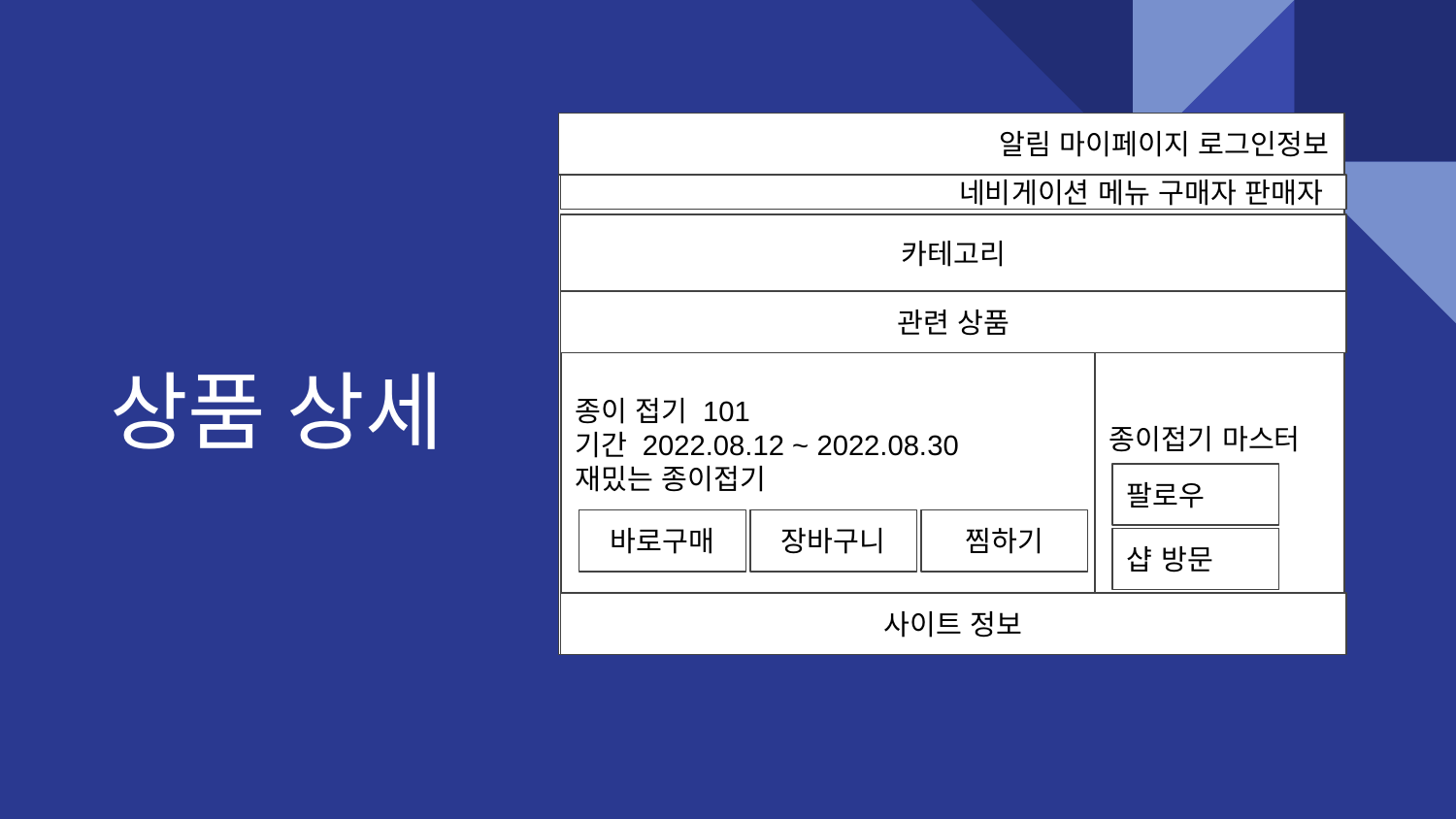

알림 마이페이지 로그인정보
네비게이션 메뉴 구매자 판매자
카테고리
관련 상품
종이 접기 101
기간 2022.08.12 ~ 2022.08.30
재밌는 종이접기

# 상품 상세
종이접기 마스터

팔로우
바로구매
장바구니
찜하기
샵 방문
사이트 정보